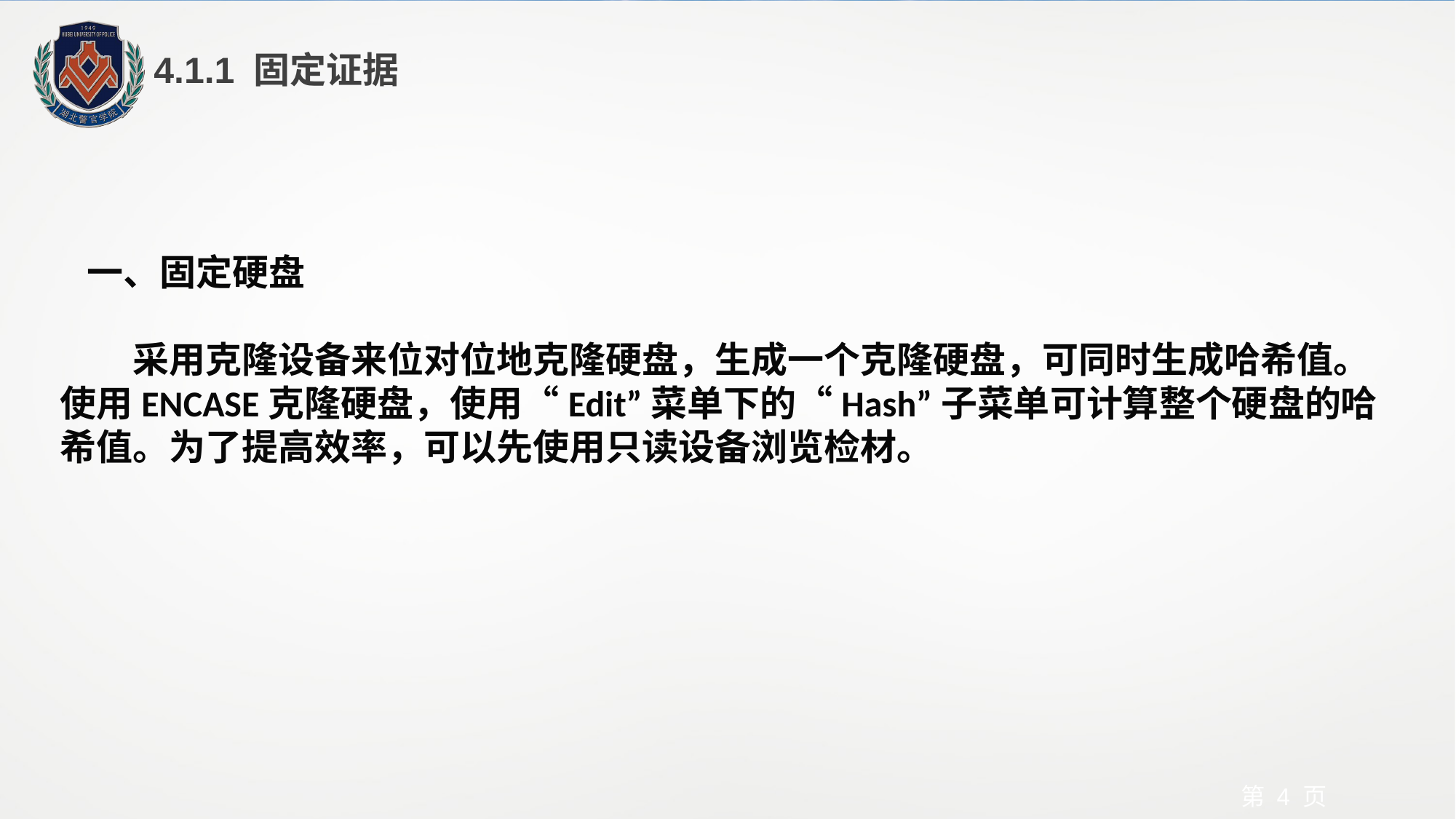

4.1.1 固定证据
　一、固定硬盘

　　采用克隆设备来位对位地克隆硬盘，生成一个克隆硬盘，可同时生成哈希值。
使用ENCASE克隆硬盘，使用“Edit”菜单下的“Hash”子菜单可计算整个硬盘的哈希值。为了提高效率，可以先使用只读设备浏览检材。